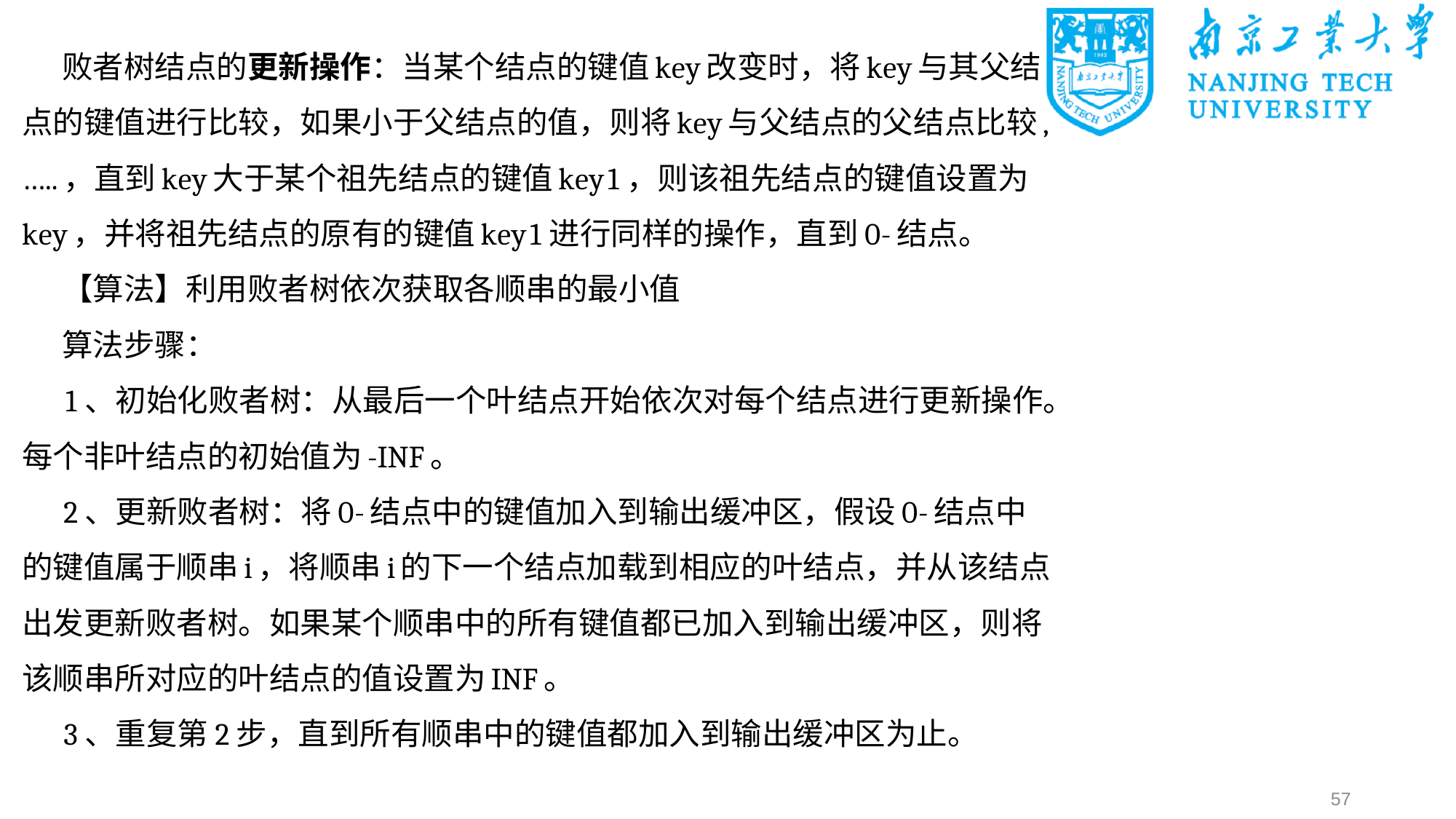

败者树结点的更新操作：当某个结点的键值key改变时，将key与其父结点的键值进行比较，如果小于父结点的值，则将key与父结点的父结点比较, …..，直到key大于某个祖先结点的键值key1，则该祖先结点的键值设置为key，并将祖先结点的原有的键值key1进行同样的操作，直到0-结点。
【算法】利用败者树依次获取各顺串的最小值
算法步骤：
1、初始化败者树：从最后一个叶结点开始依次对每个结点进行更新操作。每个非叶结点的初始值为-INF。
2、更新败者树：将0-结点中的键值加入到输出缓冲区，假设0-结点中的键值属于顺串i，将顺串i的下一个结点加载到相应的叶结点，并从该结点出发更新败者树。如果某个顺串中的所有键值都已加入到输出缓冲区，则将该顺串所对应的叶结点的值设置为INF。
3、重复第2步，直到所有顺串中的键值都加入到输出缓冲区为止。

57